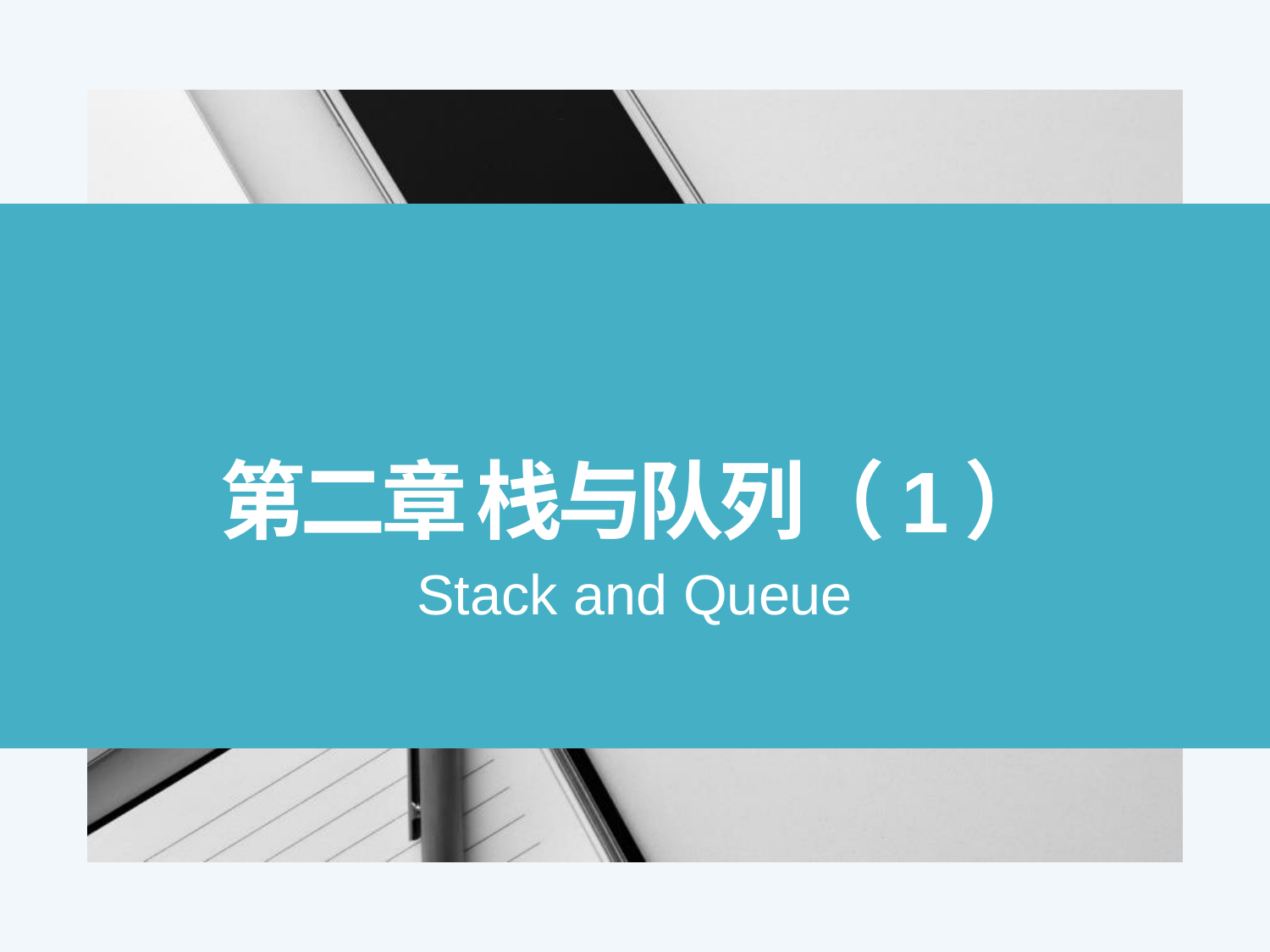

# 第二章 栈与队列（1）
Stack and Queue
1